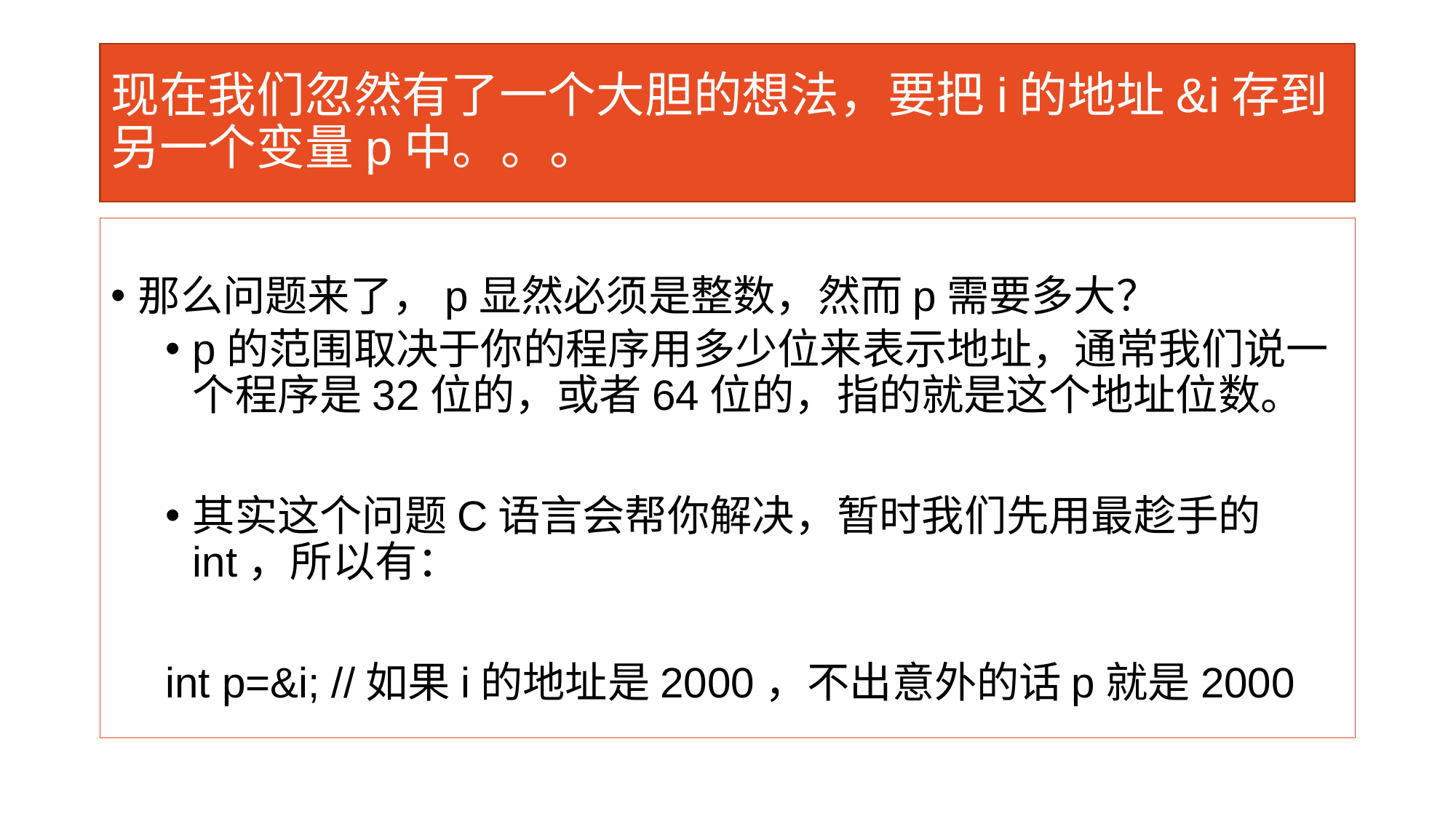

# 现在我们忽然有了一个大胆的想法，要把i的地址&i存到另一个变量p中。。。

那么问题来了，p显然必须是整数，然而p需要多大？
p的范围取决于你的程序用多少位来表示地址，通常我们说一个程序是32位的，或者64位的，指的就是这个地址位数。

其实这个问题C语言会帮你解决，暂时我们先用最趁手的int，所以有：

int p=&i; //如果i的地址是2000，不出意外的话p就是2000